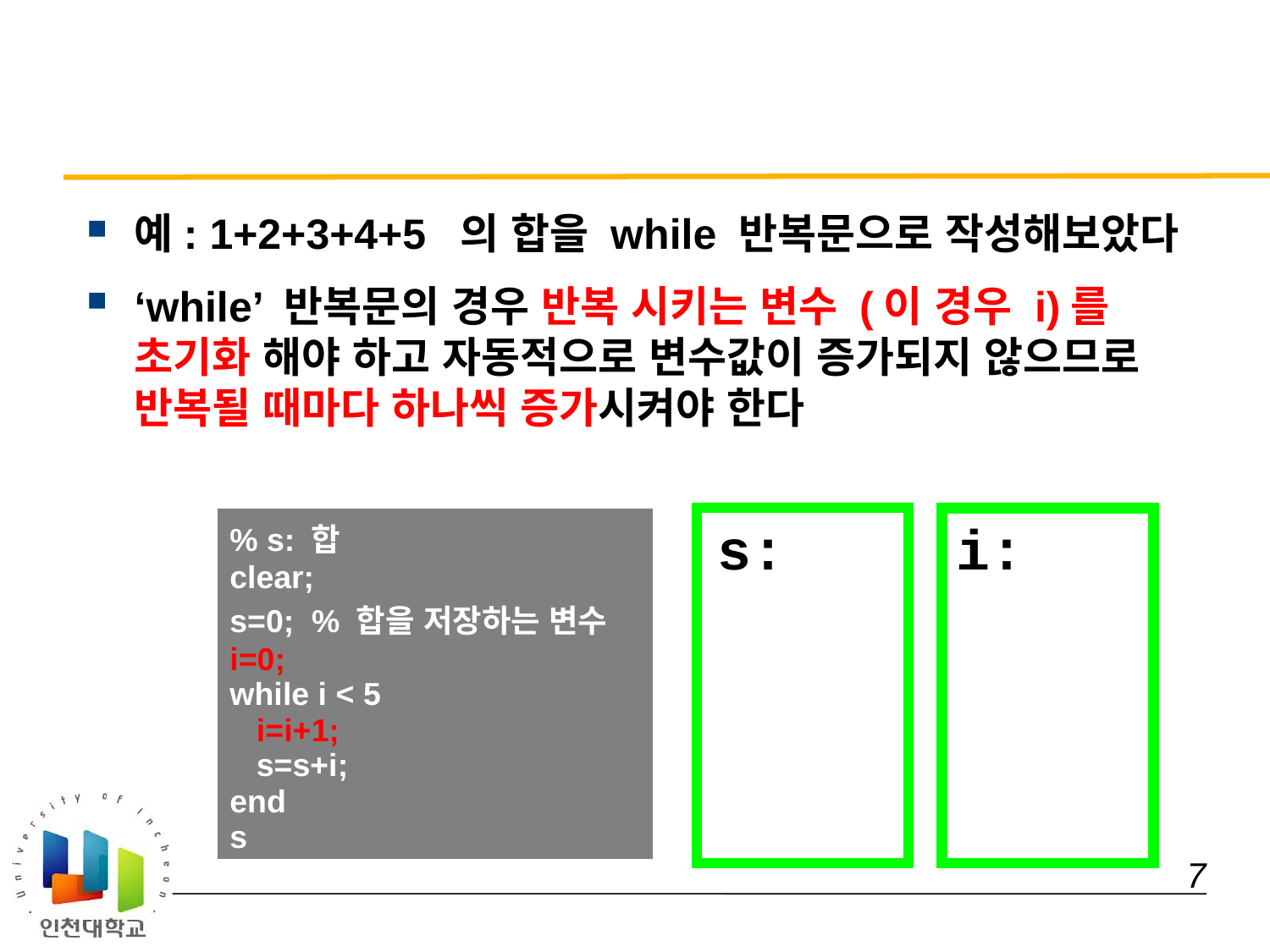

#
예: 1+2+3+4+5  의 합을 while 반복문으로 작성해보았다
‘while’ 반복문의 경우 반복 시키는 변수 (이 경우 i)를 초기화 해야 하고 자동적으로 변수값이 증가되지 않으므로 반복될 때마다 하나씩 증가시켜야 한다

s:
| % s: 합 clear; s=0; % 합을 저장하는 변수 i=0; while i < 5 i=i+1; s=s+i; end s |
| --- |

i:

 7